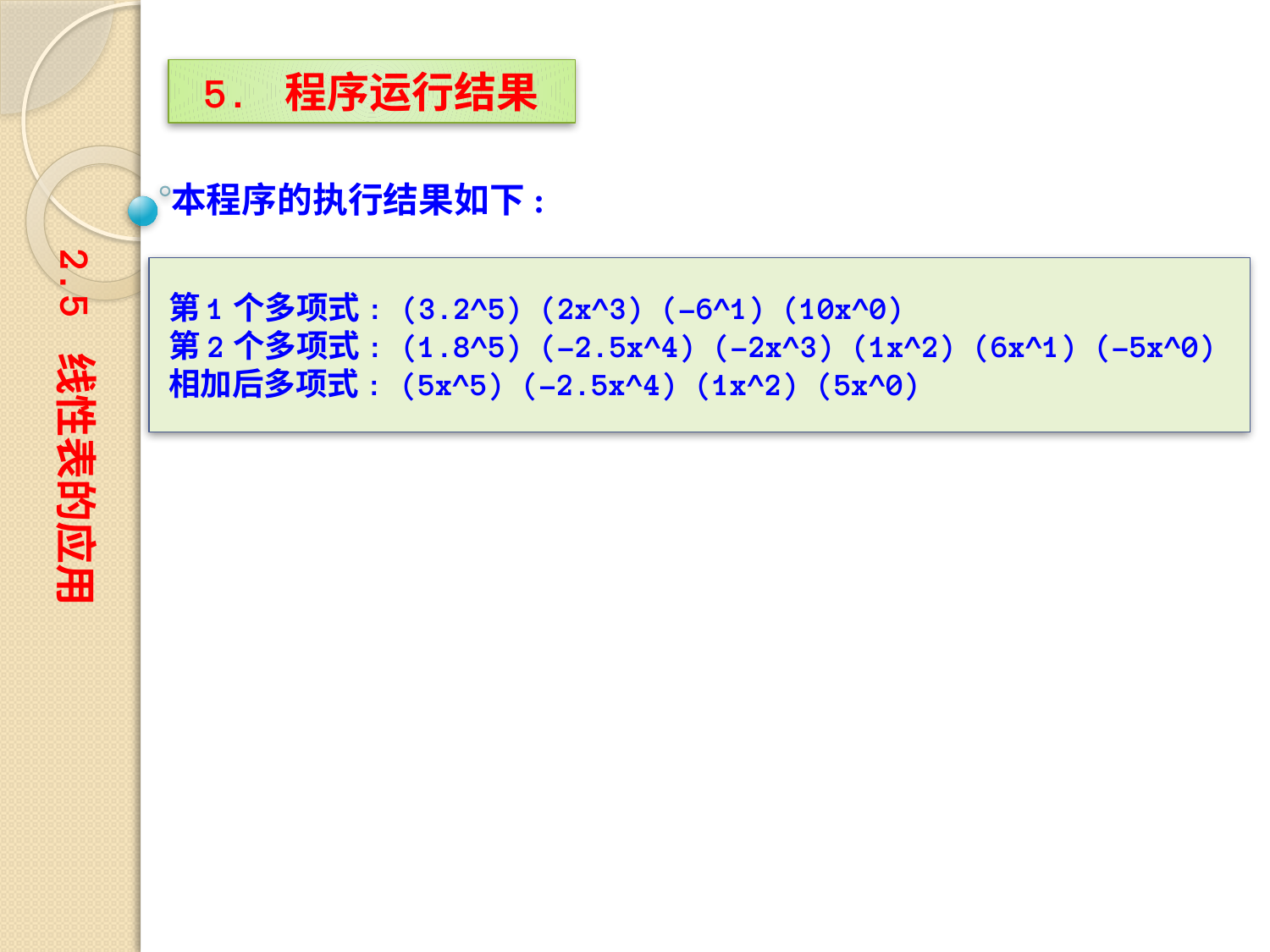

5. 程序运行结果
本程序的执行结果如下:
2.5 线性表的应用
第1个多项式: (3.2^5) (2x^3) (-6^1) (10x^0)
第2个多项式: (1.8^5) (-2.5x^4) (-2x^3) (1x^2) (6x^1) (-5x^0)
相加后多项式: (5x^5) (-2.5x^4) (1x^2) (5x^0)